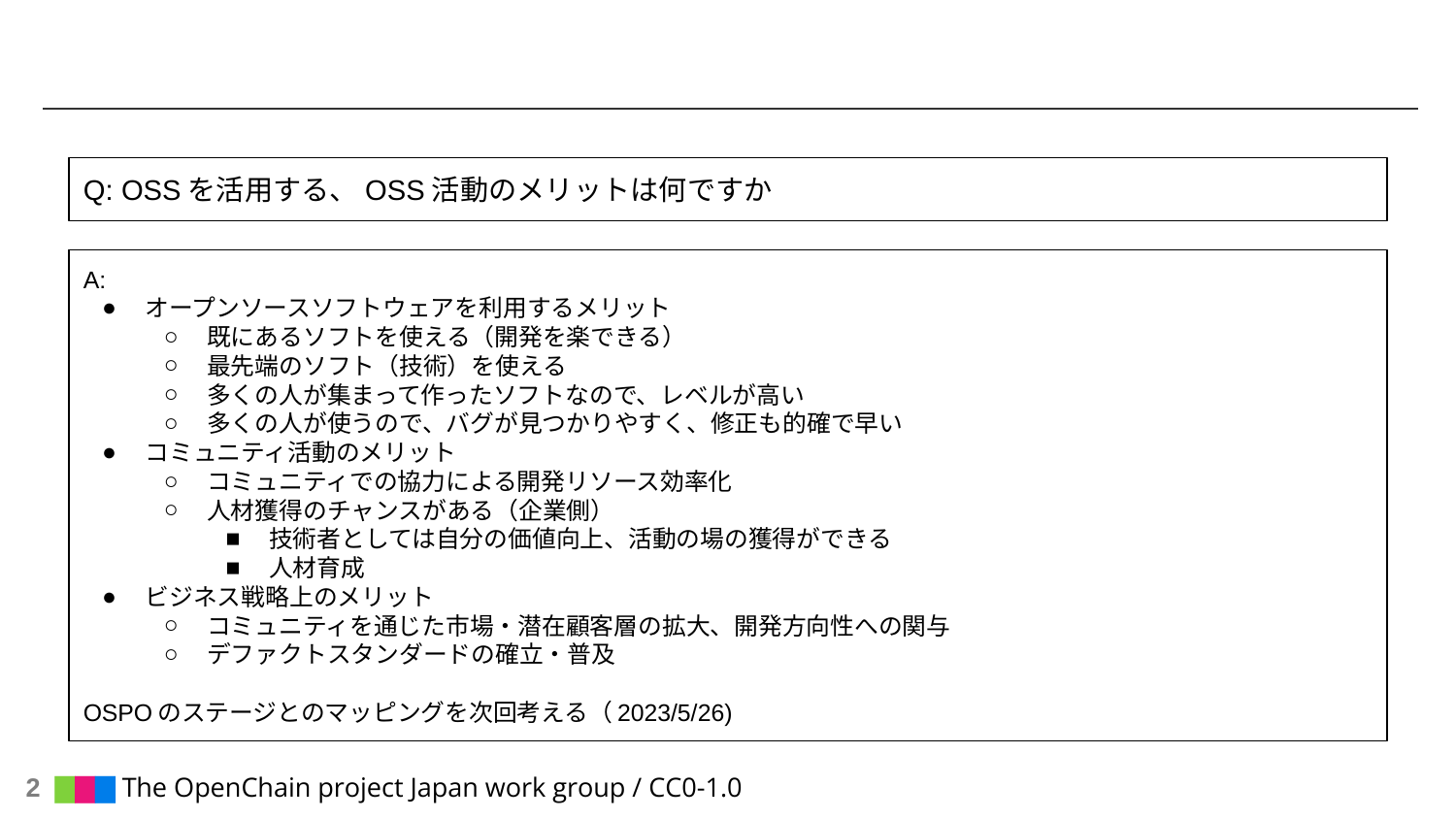

#
Q: OSSを活用する、OSS活動のメリットは何ですか
A:
オープンソースソフトウェアを利用するメリット
既にあるソフトを使える（開発を楽できる）
最先端のソフト（技術）を使える
多くの人が集まって作ったソフトなので、レベルが高い
多くの人が使うので、バグが見つかりやすく、修正も的確で早い
コミュニティ活動のメリット
コミュニティでの協力による開発リソース効率化
人材獲得のチャンスがある（企業側）
技術者としては自分の価値向上、活動の場の獲得ができる
人材育成
ビジネス戦略上のメリット
コミュニティを通じた市場・潜在顧客層の拡大、開発方向性への関与
デファクトスタンダードの確立・普及

OSPOのステージとのマッピングを次回考える（2023/5/26)